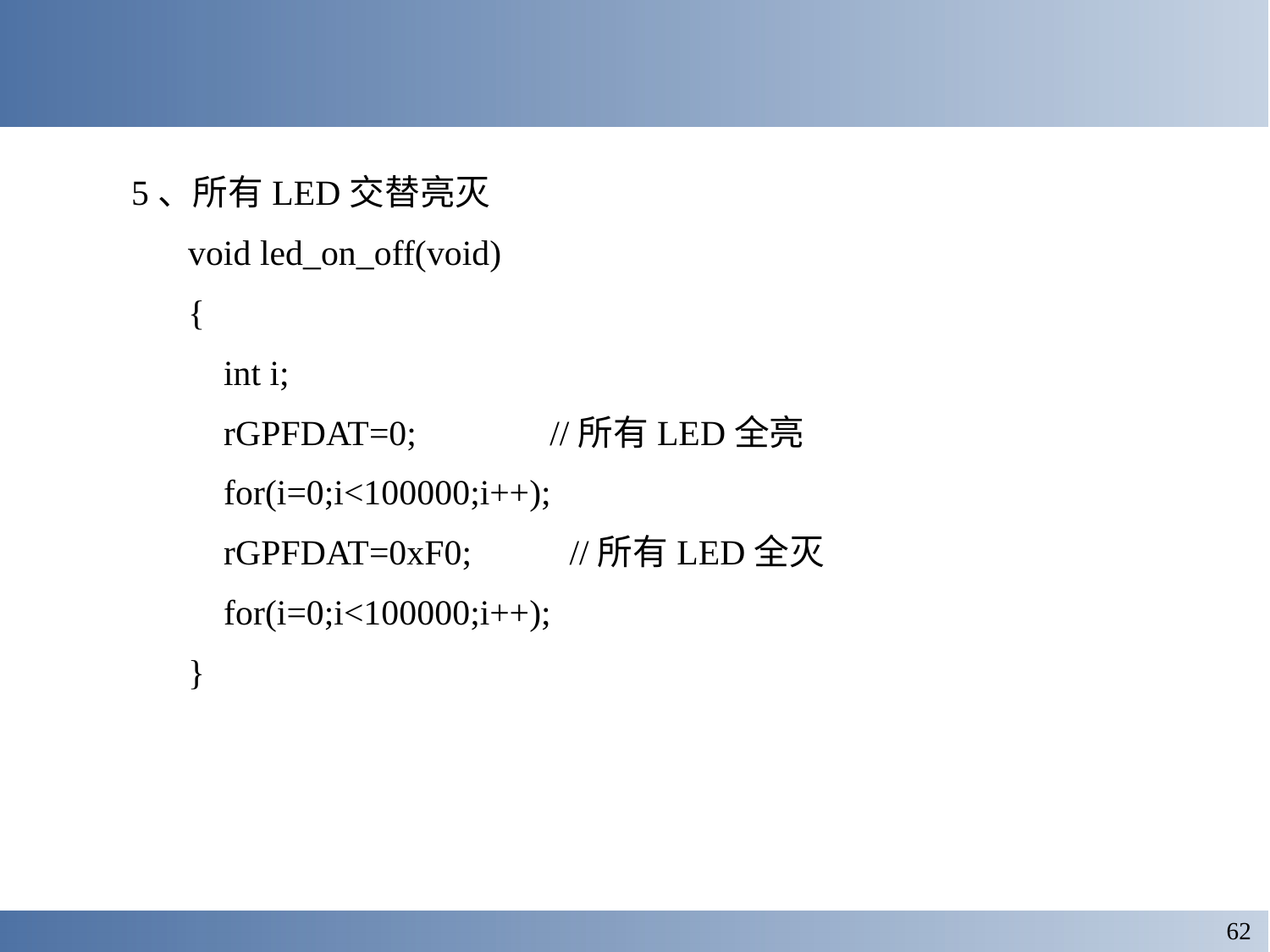

#
5、所有LED交替亮灭
void led_on_off(void)
{
    int i;
    rGPFDAT=0;               //所有LED全亮
    for(i=0;i<100000;i++);
    rGPFDAT=0xF0;           //所有LED全灭
    for(i=0;i<100000;i++);
}